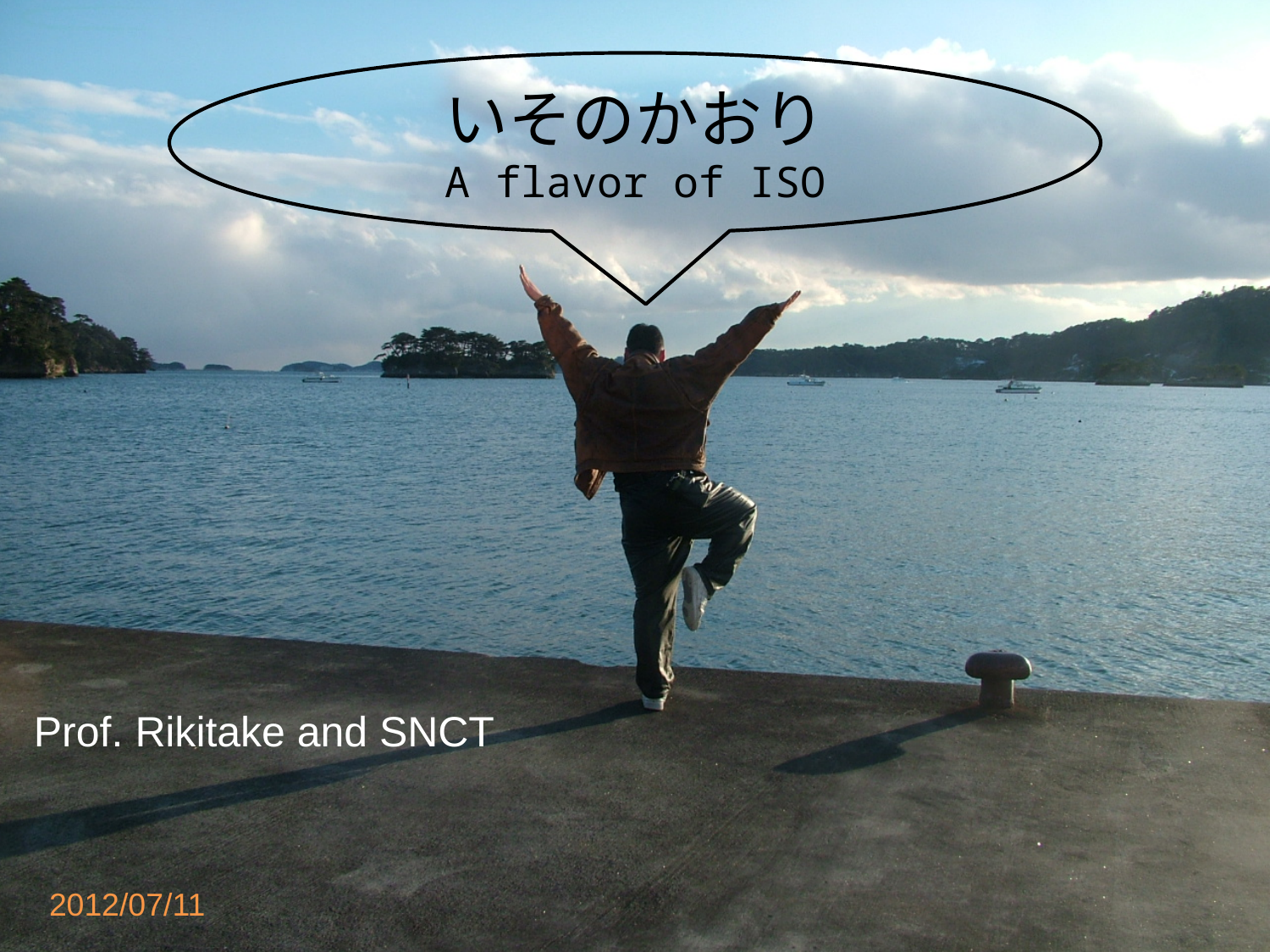

いそのかおり
A flavor of ISO
Prof. Rikitake and SNCT

2012/07/11